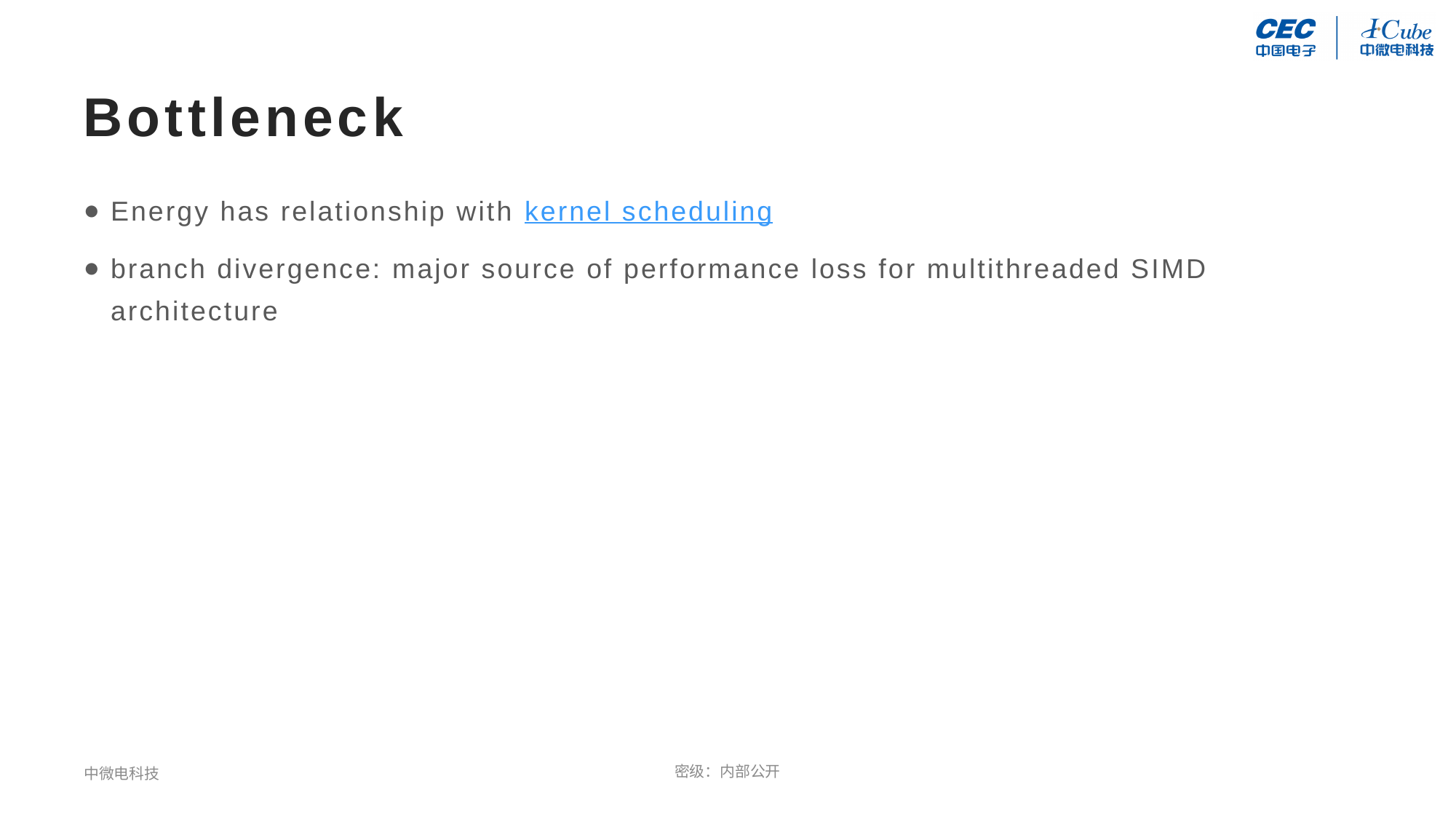

# Bottleneck
Energy has relationship with kernel scheduling
branch divergence: major source of performance loss for multithreaded SIMD architecture
中微电科技
密级：内部公开
43